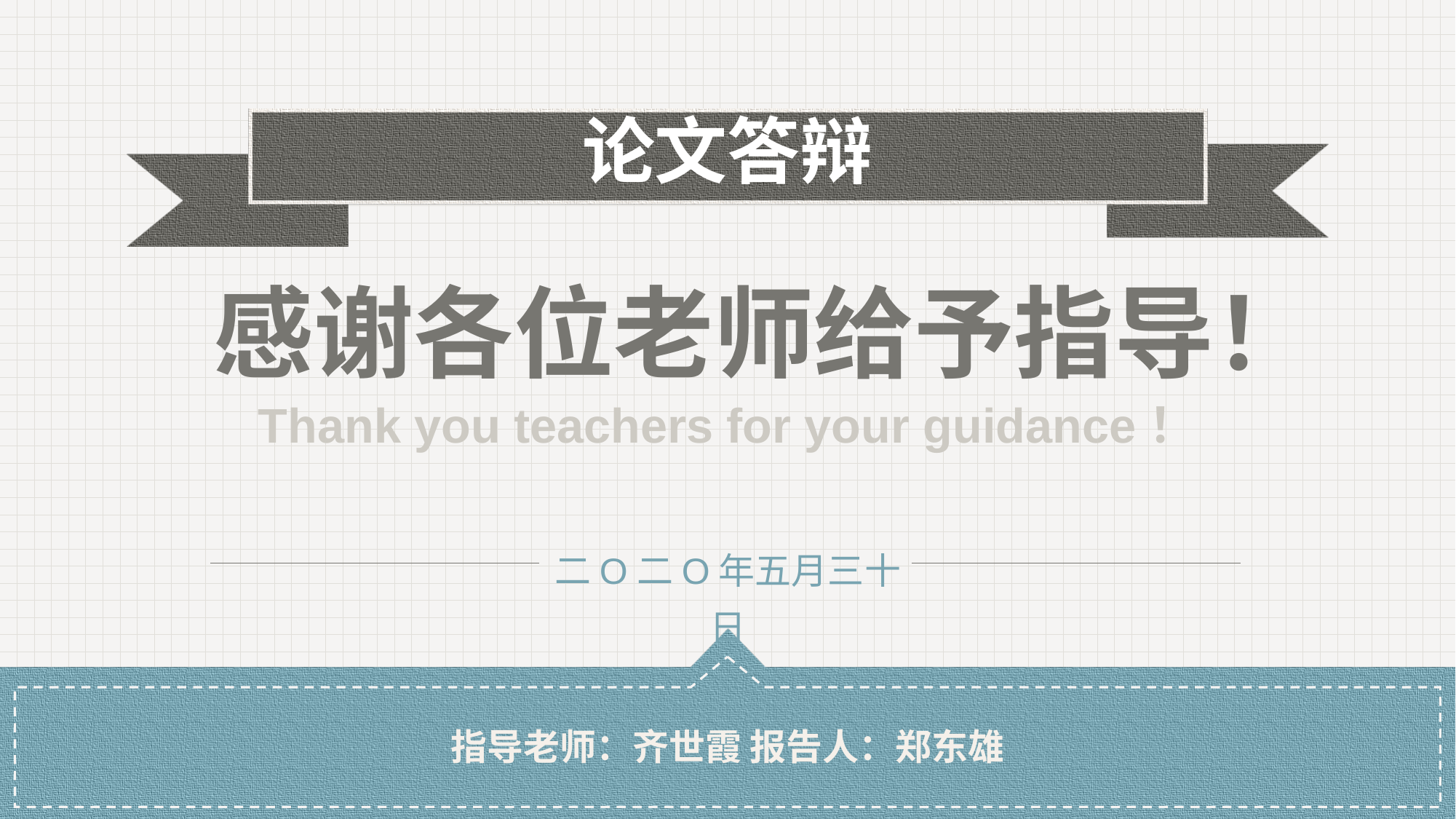

论文答辩
感谢各位老师给予指导！
Thank you teachers for your guidance！
二O二O年五月三十日
指导老师：齐世霞 报告人：郑东雄